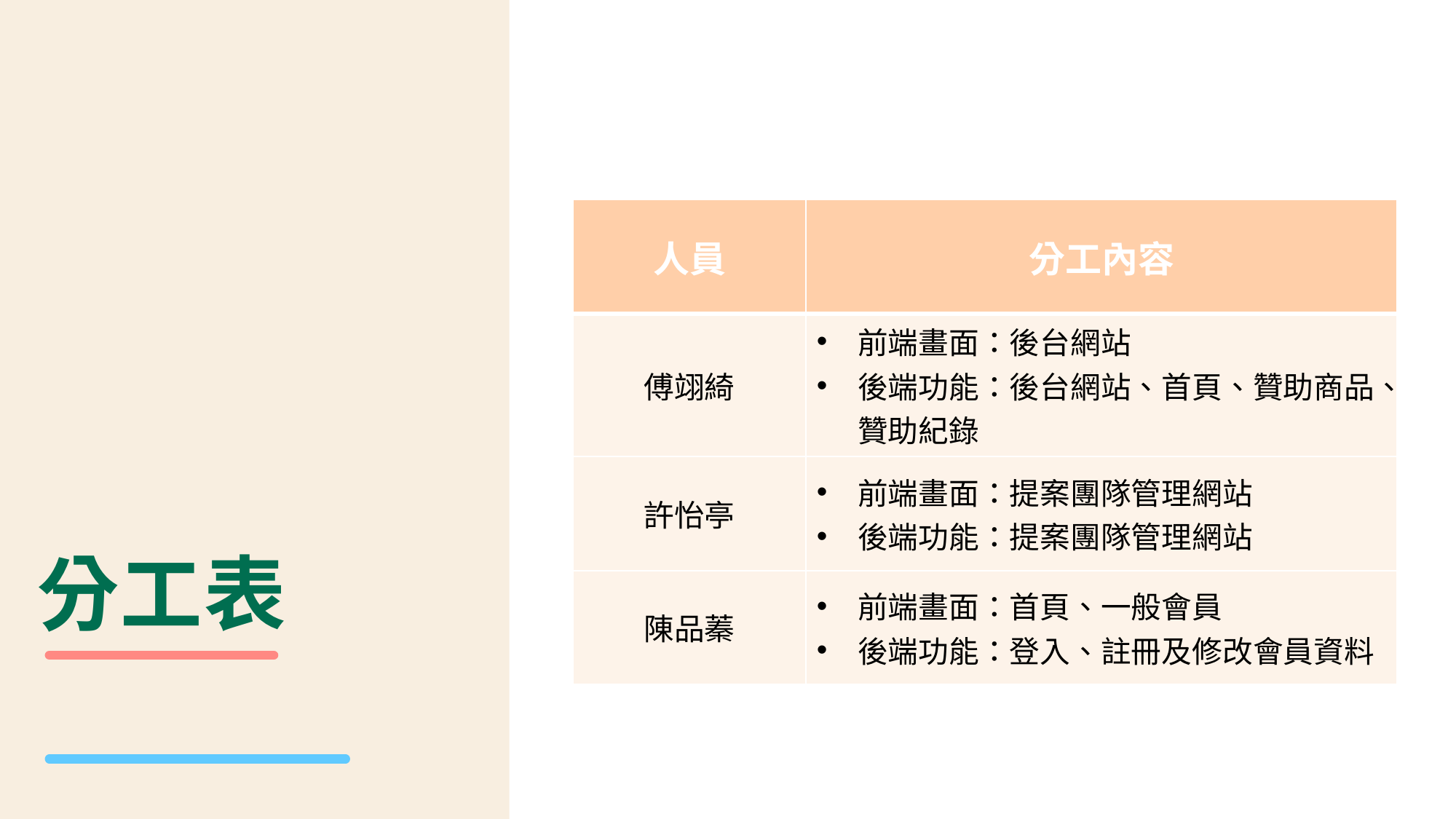

| 人員 | 分工內容 |
| --- | --- |
| 傅翊綺 | 前端畫面：後台網站 後端功能：後台網站、首頁、贊助商品、贊助紀錄 |
| 許怡亭 | 前端畫面：提案團隊管理網站 後端功能：提案團隊管理網站 |
| 陳品蓁 | 前端畫面：首頁、一般會員 後端功能：登入、註冊及修改會員資料 |
分工表